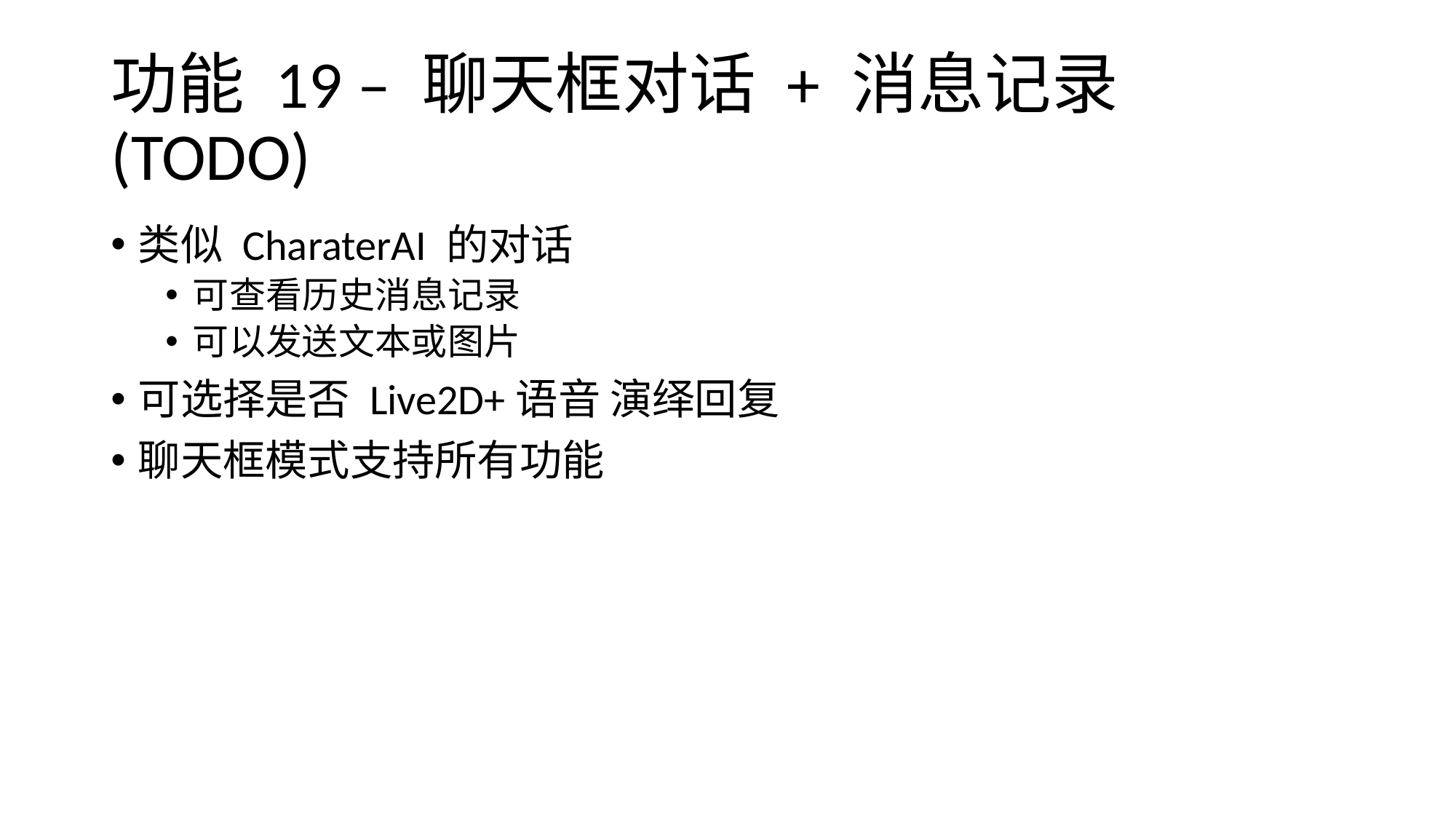

# 功能 19 – 聊天框对话 + 消息记录 (TODO)
类似 CharaterAI 的对话
可查看历史消息记录
可以发送文本或图片
可选择是否 Live2D+语音 演绎回复
聊天框模式支持所有功能